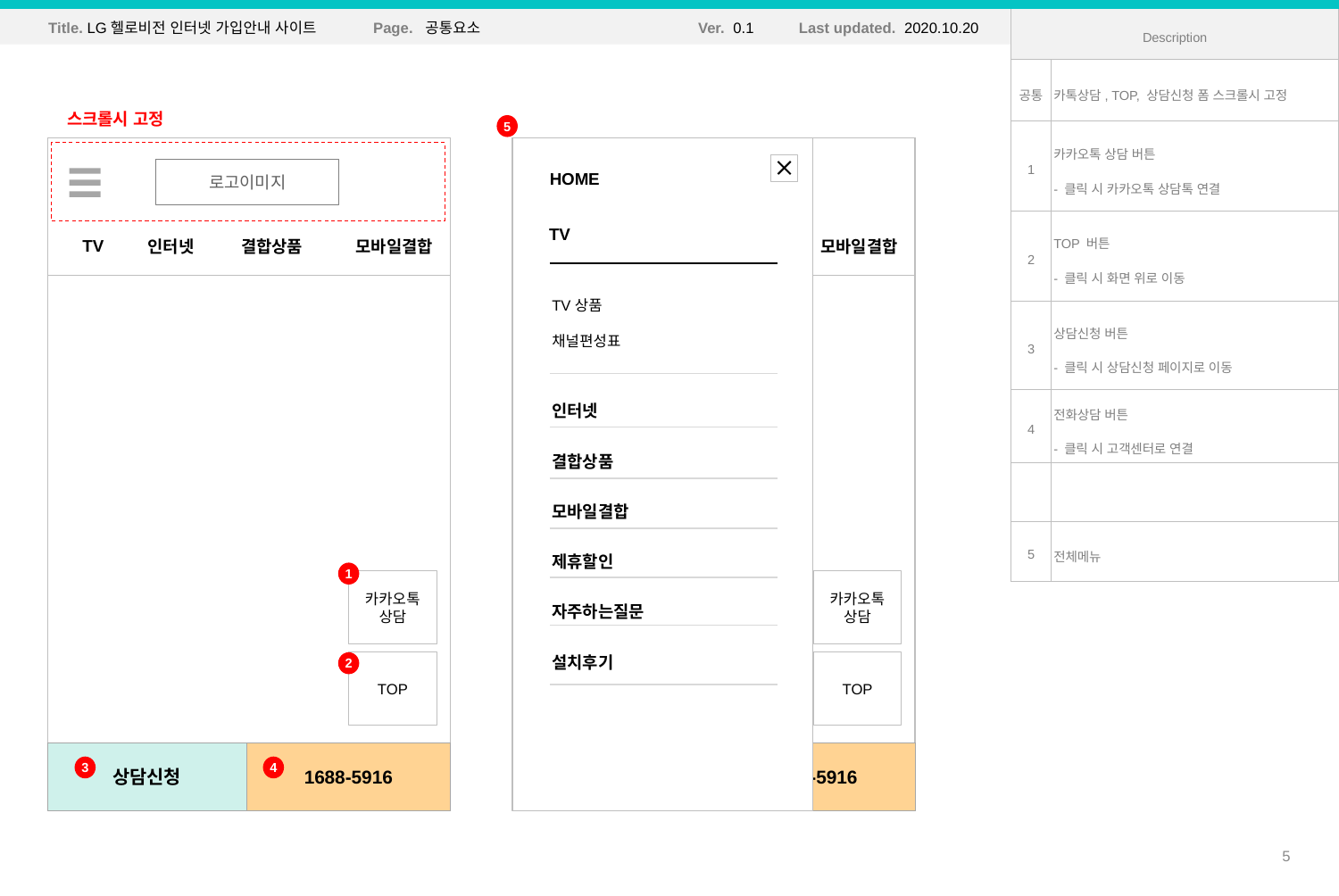

Title. LG헬로비전 인터넷 가입안내 사이트
Page.  공통요소
Ver.  0.1
Last updated.  2020.10.20
| Description |  |
| --- | --- |
| 공통 | 카톡상담, TOP, 상담신청 폼 스크롤시 고정 |
| 1 | 카카오톡 상담 버튼 - 클릭 시 카카오톡 상담톡 연결 |
| 2 | TOP 버튼 - 클릭 시 화면 위로 이동 |
| 3 | 상담신청 버튼 - 클릭 시 상담신청 페이지로 이동 |
| 4 | 전화상담 버튼 - 클릭 시 고객센터로 연결 |
|  |  |
| 5 | 전체메뉴 |
스크롤시 고정
TV
인터넷
결합상품
모바일결합

로고이미지

카카오톡
상담
TOP
상담신청
1688-5916
5

로고이미지
HOME

TV
TV
인터넷
결합상품
모바일결합
TV상품
채널편성표
인터넷
결합상품
모바일결합
제휴할인
자주하는질문
설치후기
1
카카오톡
상담
2
TOP
상담신청
1688-5916
3
4
5